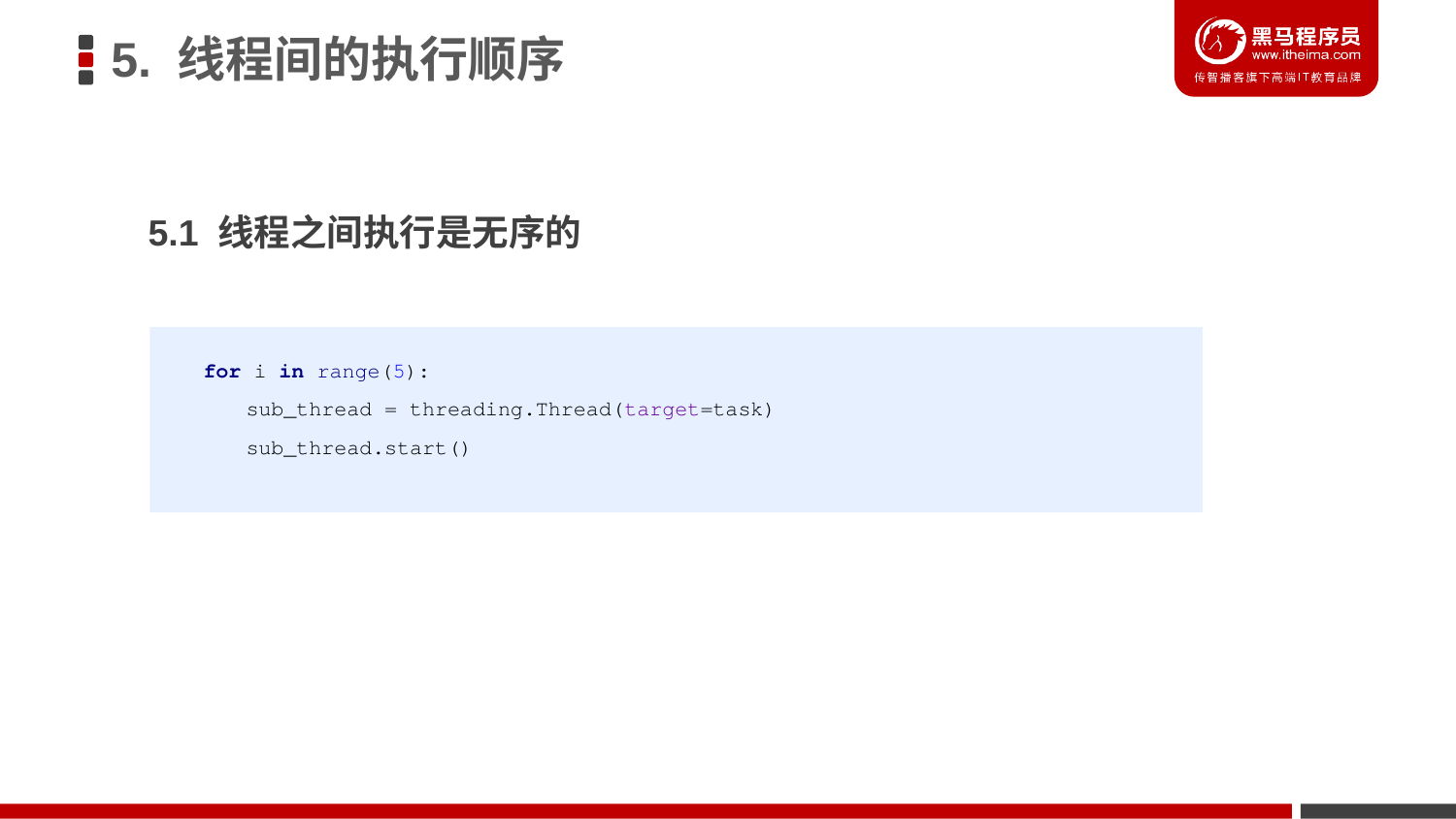

5. 线程间的执行顺序
5.1 线程之间执行是无序的

for i in range(5):
sub_thread = threading.Thread(target=task)
sub_thread.start()